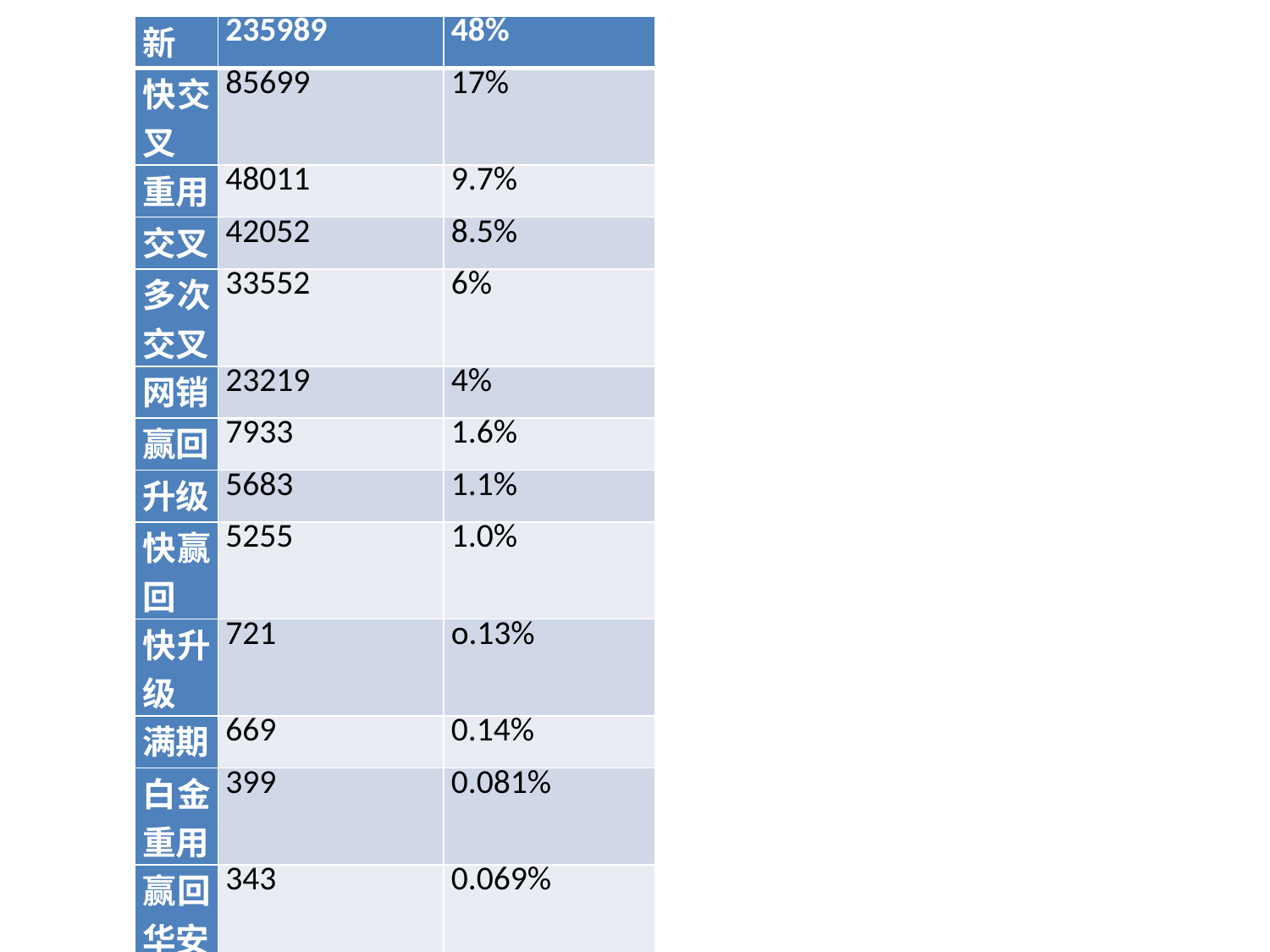

| 新 | 235989 | 48% |
| --- | --- | --- |
| 快交叉 | 85699 | 17% |
| 重用 | 48011 | 9.7% |
| 交叉 | 42052 | 8.5% |
| 多次交叉 | 33552 | 6% |
| 网销 | 23219 | 4% |
| 赢回 | 7933 | 1.6% |
| 升级 | 5683 | 1.1% |
| 快赢回 | 5255 | 1.0% |
| 快升级 | 721 | o.13% |
| 满期 | 669 | 0.14% |
| 白金重用 | 399 | 0.081% |
| 赢回华安 | 343 | 0.069% |
| 续卡赢回 | 327 | 0.066% |
| 白金新 | 223 | 0.045% |